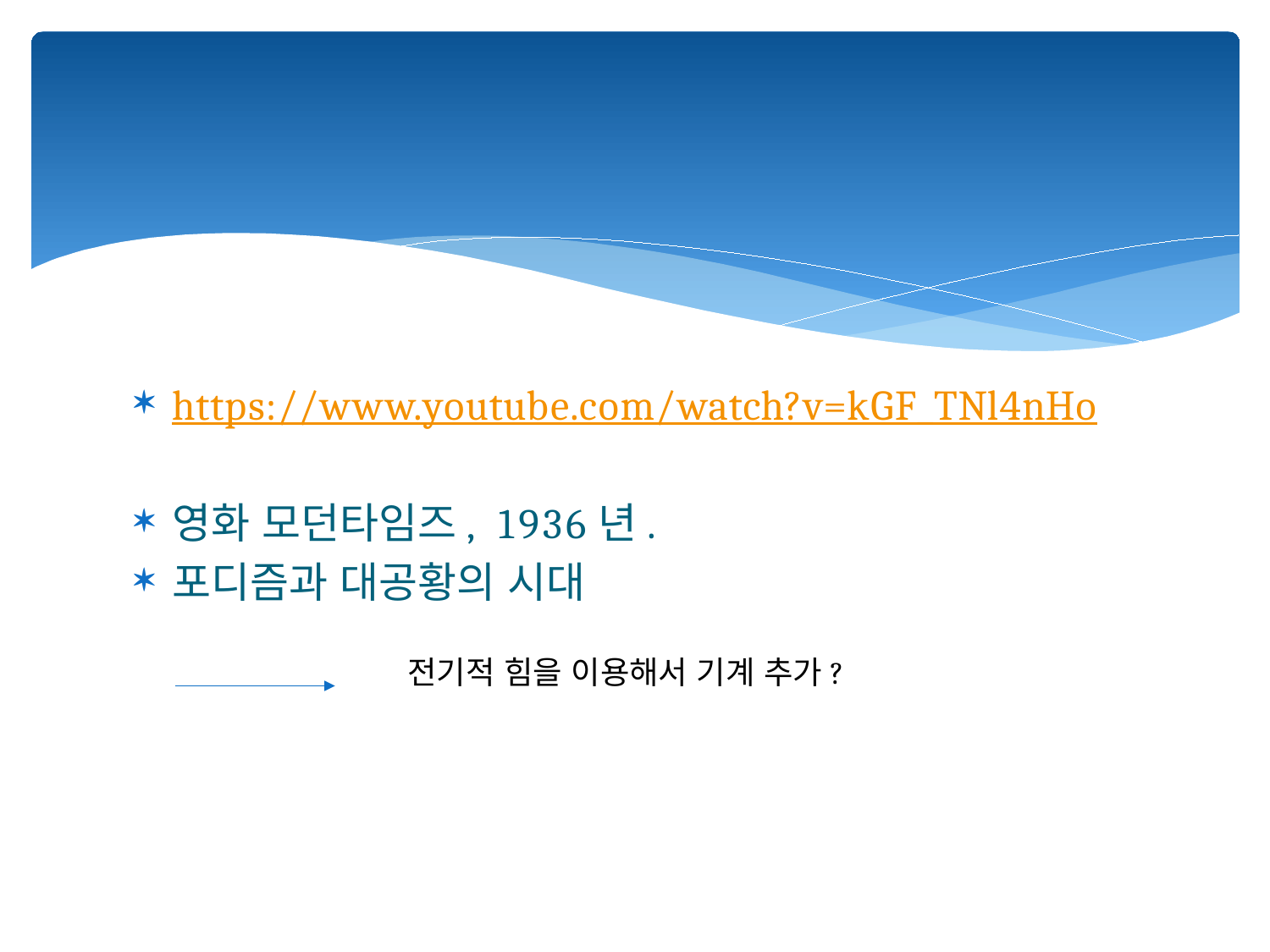

#
https://www.youtube.com/watch?v=kGF_TNl4nHo

영화 모던타임즈,  1936년.
포디즘과 대공황의 시대
전기적 힘을 이용해서 기계 추가?